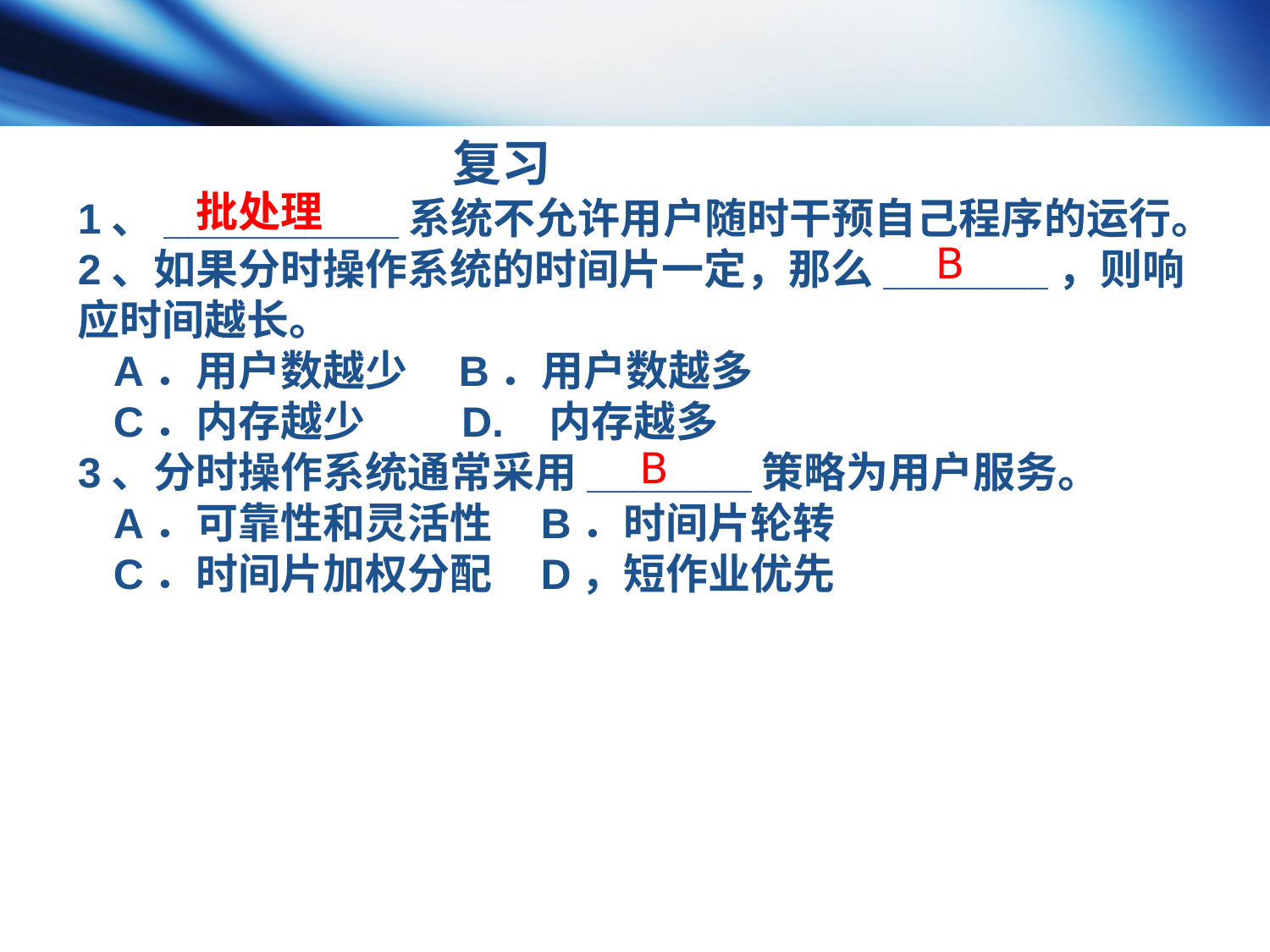

复习
1、__________系统不允许用户随时干预自己程序的运行。
2、如果分时操作系统的时间片一定，那么_______，则响应时间越长。
   A．用户数越少    	B．用户数越多
   C．内存越少         D.   内存越多
3、分时操作系统通常采用_______策略为用户服务。
   A．可靠性和灵活性    B．时间片轮转
   C．时间片加权分配    D，短作业优先
批处理
B
B